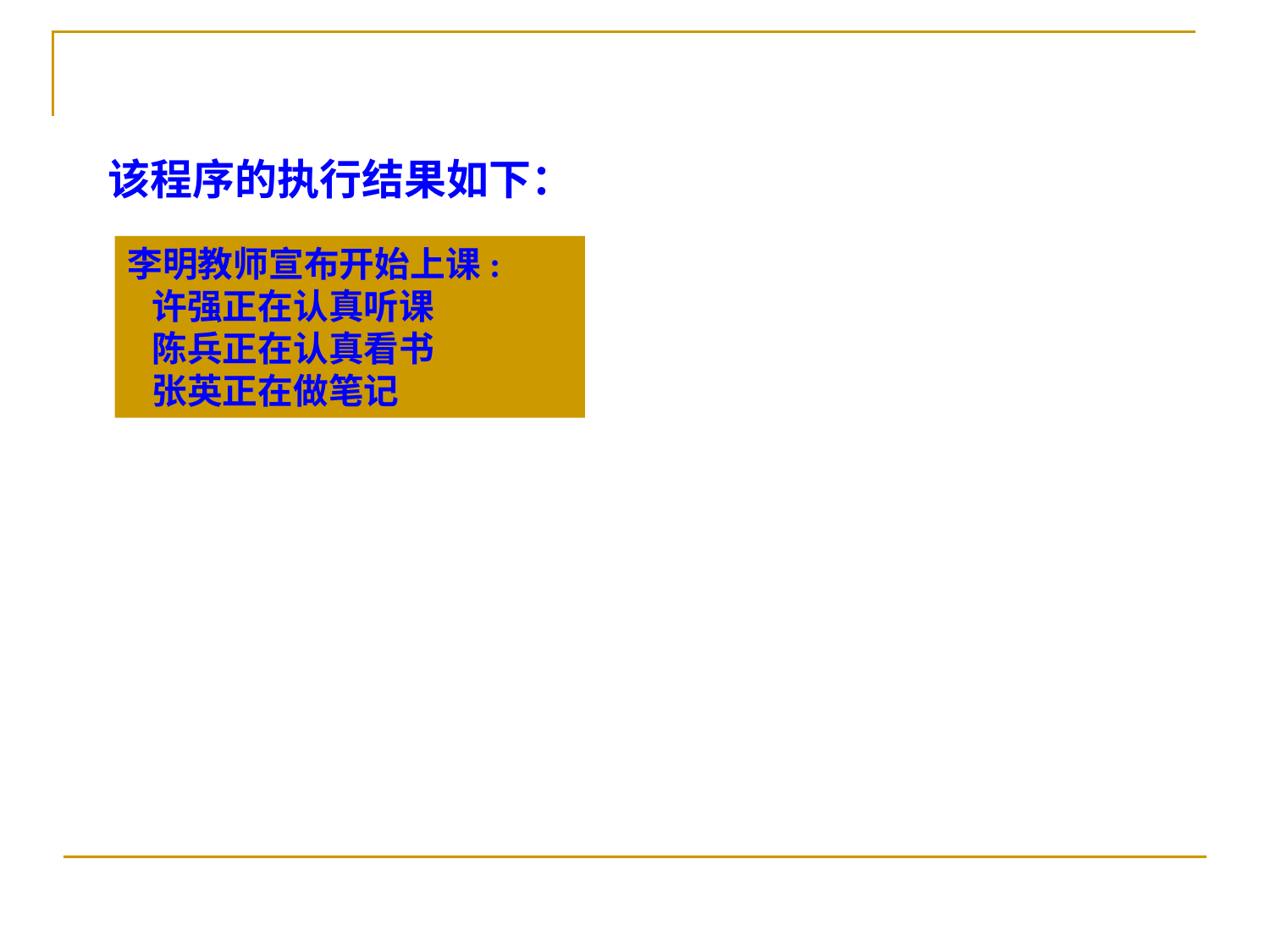

该程序的执行结果如下：
李明教师宣布开始上课:
  许强正在认真听课
  陈兵正在认真看书
  张英正在做笔记